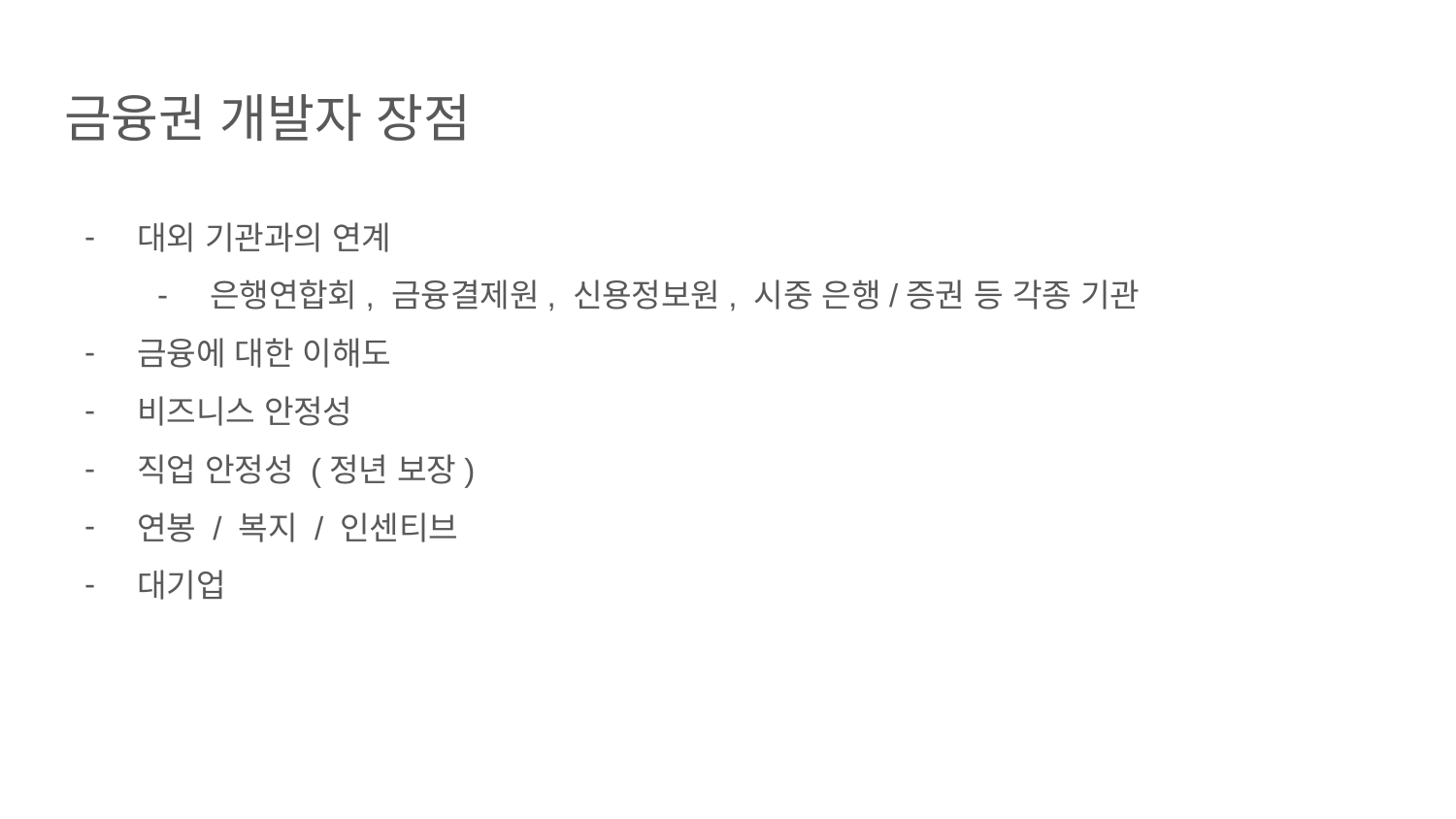

# 금융권 개발자 장점
대외 기관과의 연계
은행연합회, 금융결제원, 신용정보원, 시중 은행/증권 등 각종 기관
금융에 대한 이해도
비즈니스 안정성
직업 안정성 (정년 보장)
연봉 / 복지 / 인센티브
대기업